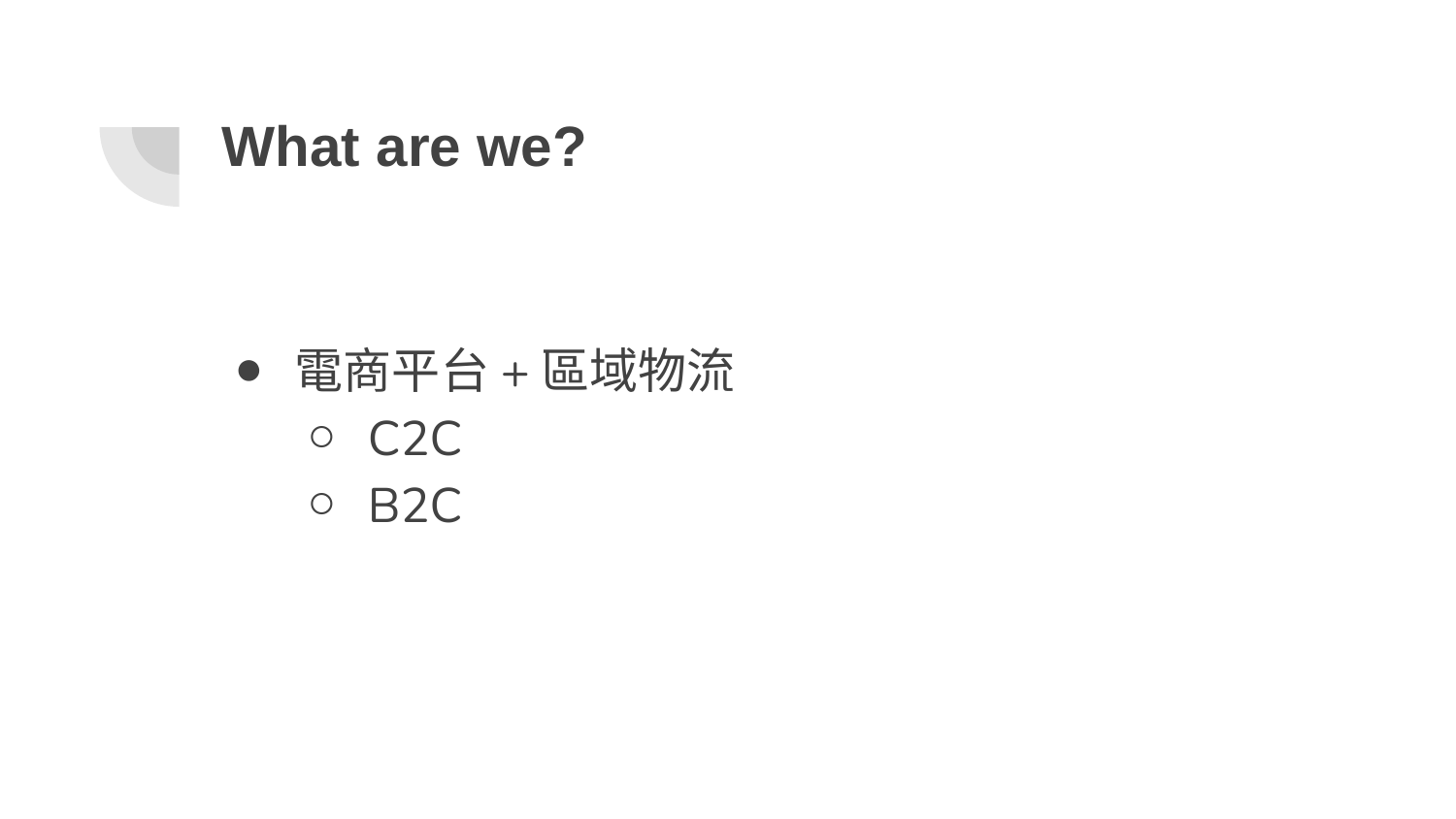

# What are we?
電商平台+區域物流
C2C
B2C